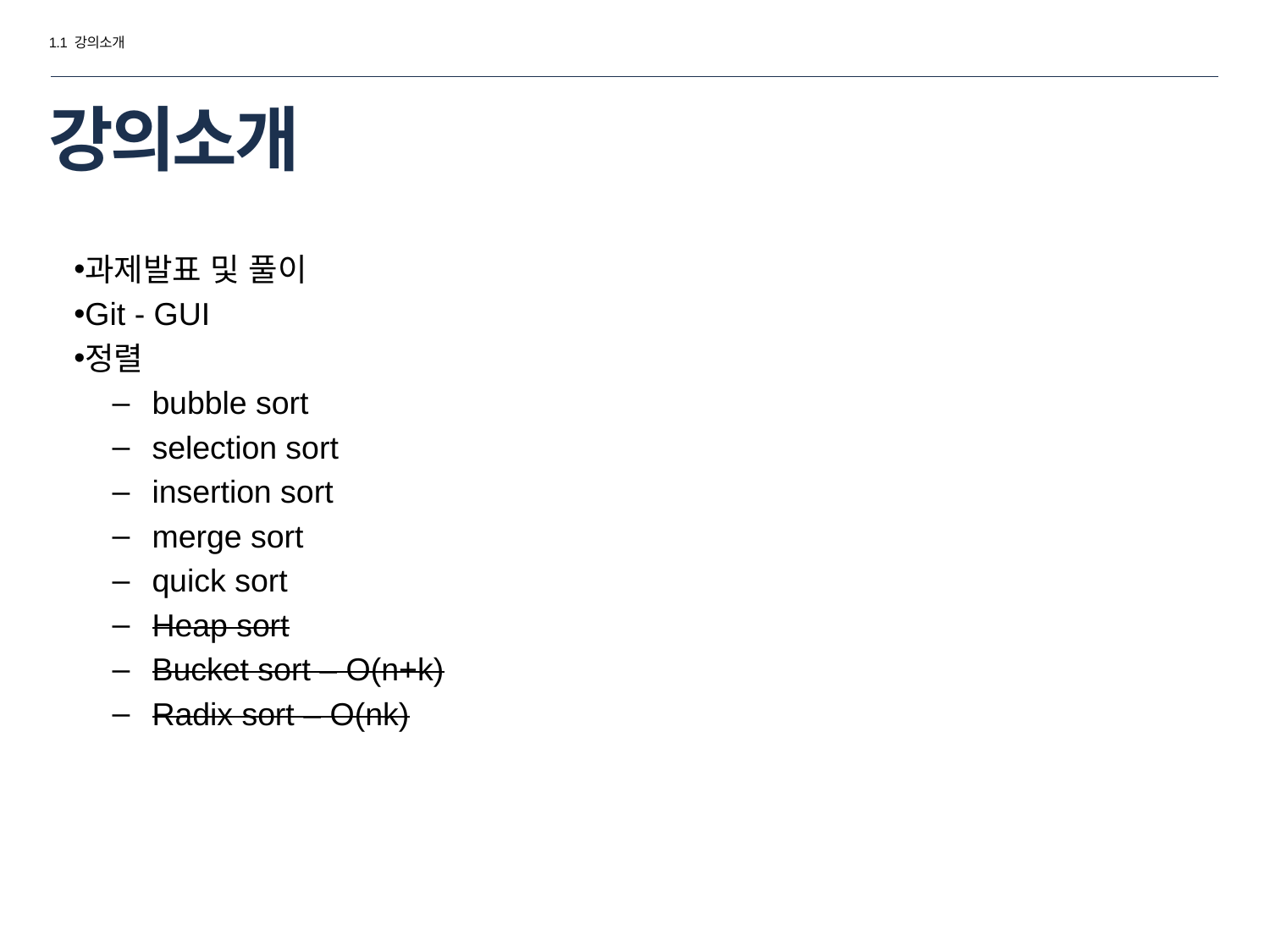

1.1 강의소개
# 강의소개

과제발표 및 풀이
Git - GUI
정렬
bubble sort
selection sort
insertion sort
merge sort
quick sort
Heap sort
Bucket sort – O(n+k)
Radix sort – O(nk)